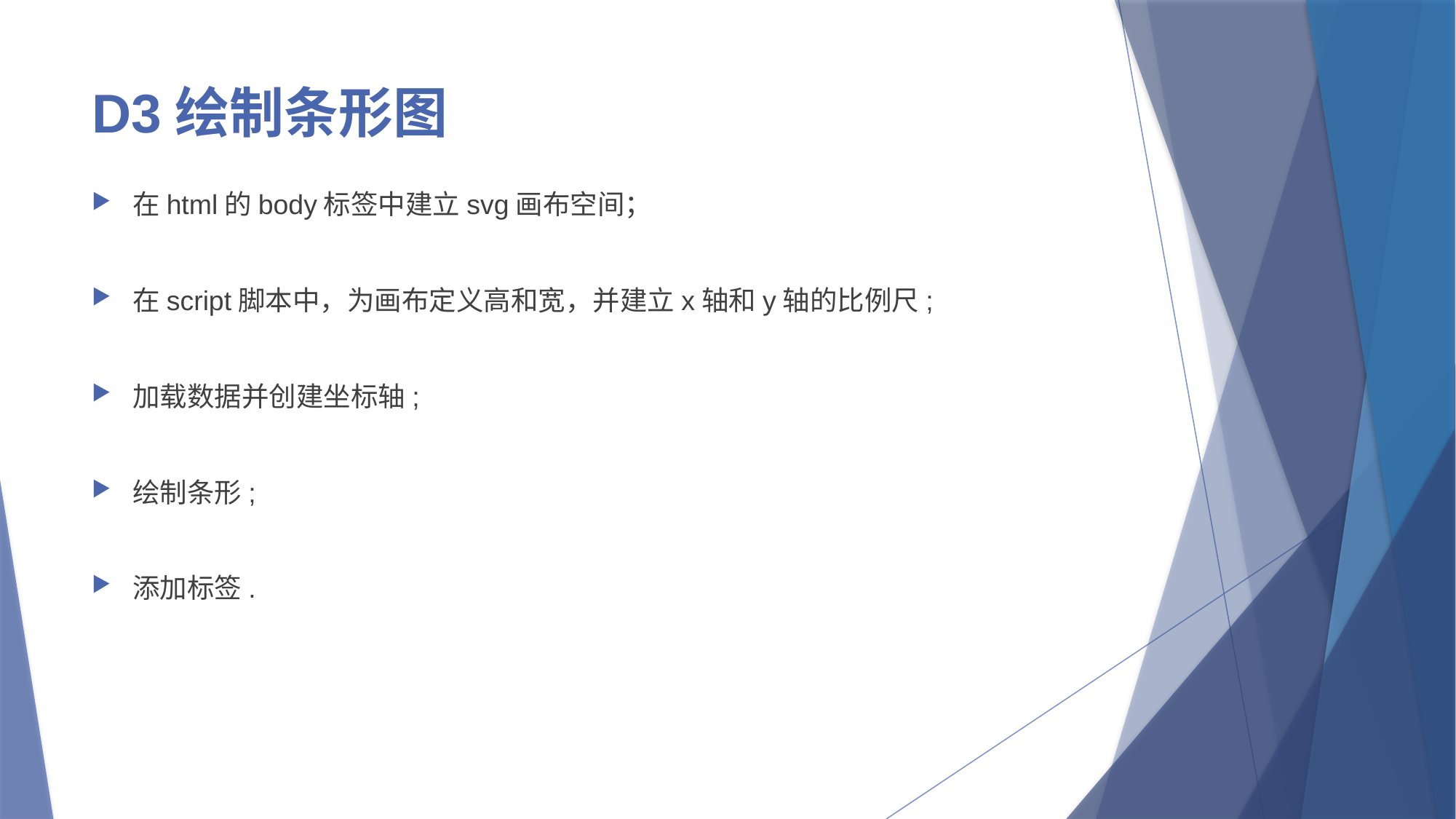

# D3绘制条形图
在html的body标签中建立svg画布空间；

在script脚本中，为画布定义高和宽，并建立x轴和y轴的比例尺;

加载数据并创建坐标轴;

绘制条形;

添加标签.